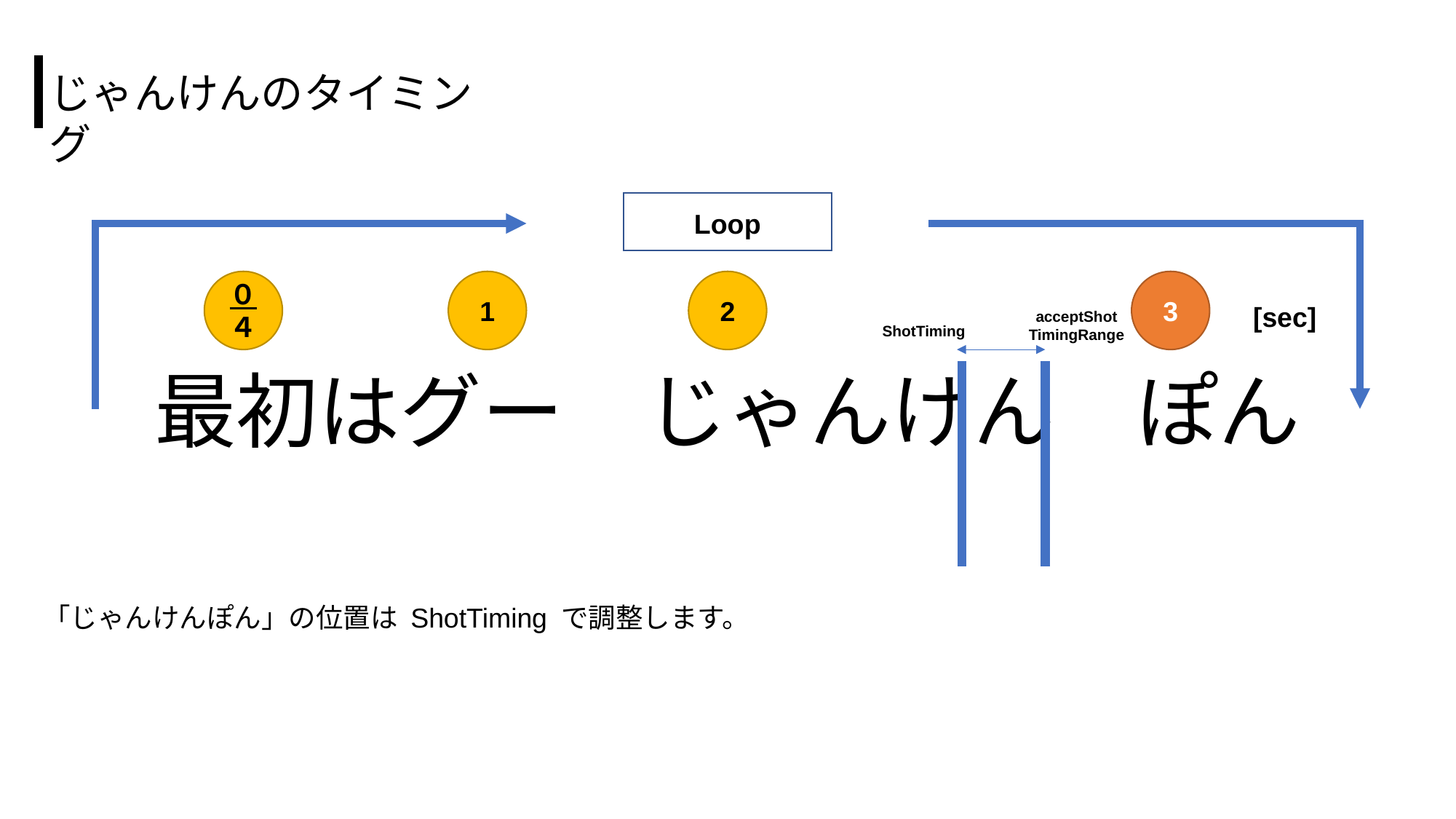

じゃんけんのタイミング

Loop
０
４
1
2
3
[sec]
acceptShot
TimingRange
ShotTiming
最初はグー　じゃんけん　ぽん
「じゃんけんぽん」の位置は ShotTiming で調整します。